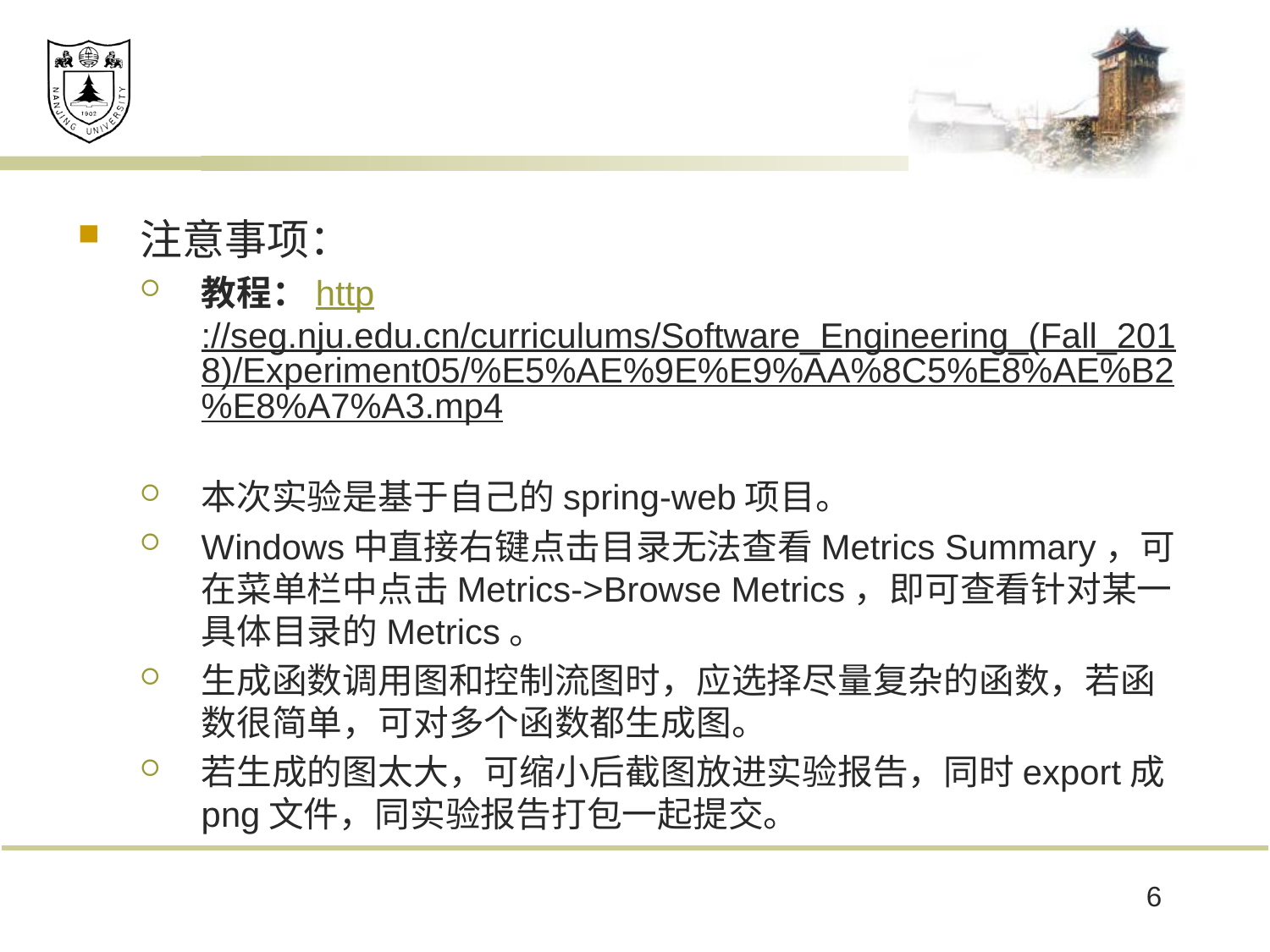

#
注意事项：
教程：http://seg.nju.edu.cn/curriculums/Software_Engineering_(Fall_2018)/Experiment05/%E5%AE%9E%E9%AA%8C5%E8%AE%B2%E8%A7%A3.mp4
本次实验是基于自己的spring-web项目。
Windows中直接右键点击目录无法查看Metrics Summary，可在菜单栏中点击Metrics->Browse Metrics，即可查看针对某一具体目录的Metrics。
生成函数调用图和控制流图时，应选择尽量复杂的函数，若函数很简单，可对多个函数都生成图。
若生成的图太大，可缩小后截图放进实验报告，同时export成png文件，同实验报告打包一起提交。

6